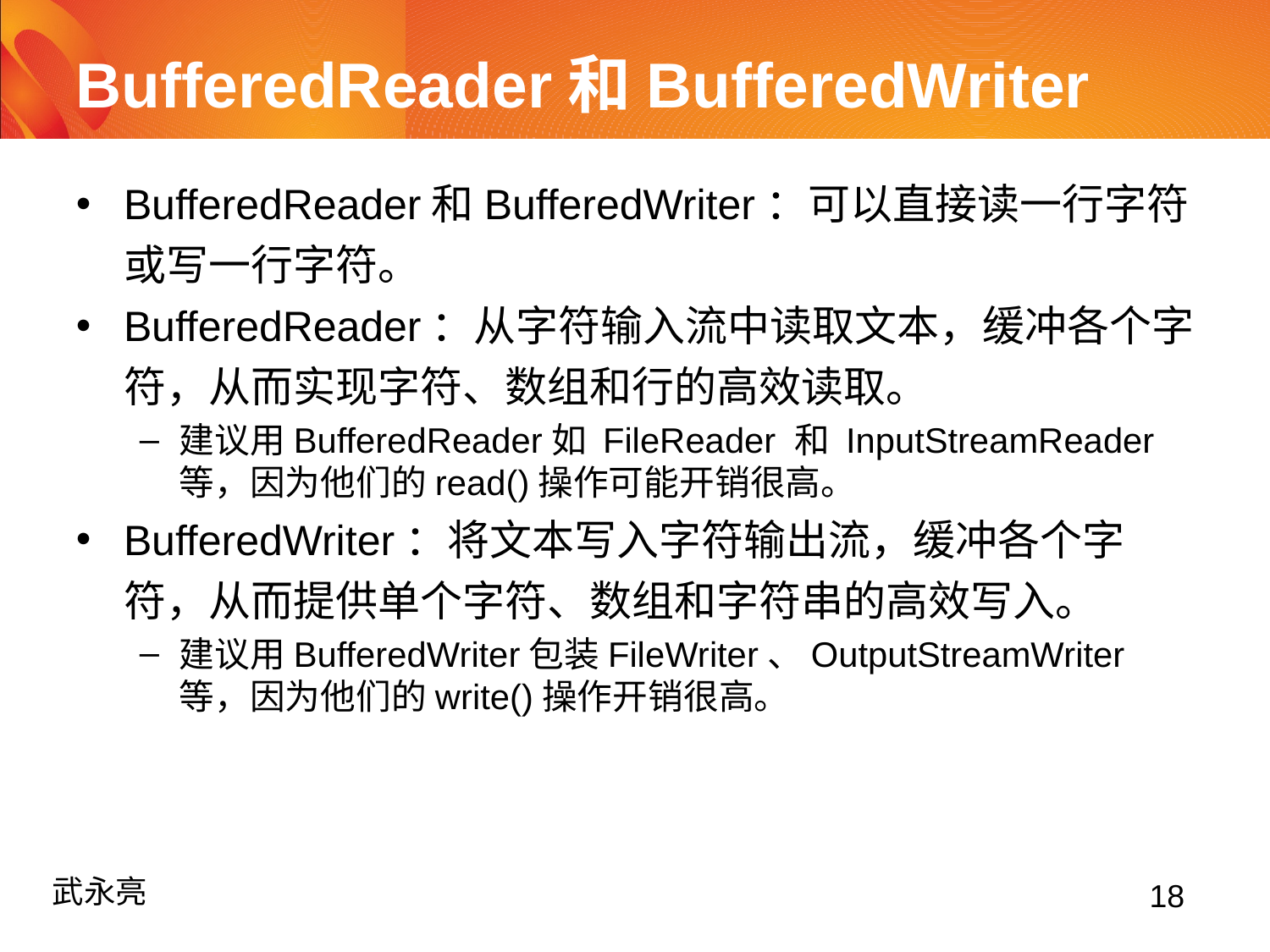

# BufferedReader和BufferedWriter
BufferedReader和BufferedWriter：可以直接读一行字符或写一行字符。
BufferedReader：从字符输入流中读取文本，缓冲各个字符，从而实现字符、数组和行的高效读取。
建议用BufferedReader如 FileReader 和 InputStreamReader等，因为他们的read()操作可能开销很高。
BufferedWriter：将文本写入字符输出流，缓冲各个字符，从而提供单个字符、数组和字符串的高效写入。
建议用BufferedWriter包装FileWriter、OutputStreamWriter等，因为他们的write()操作开销很高。